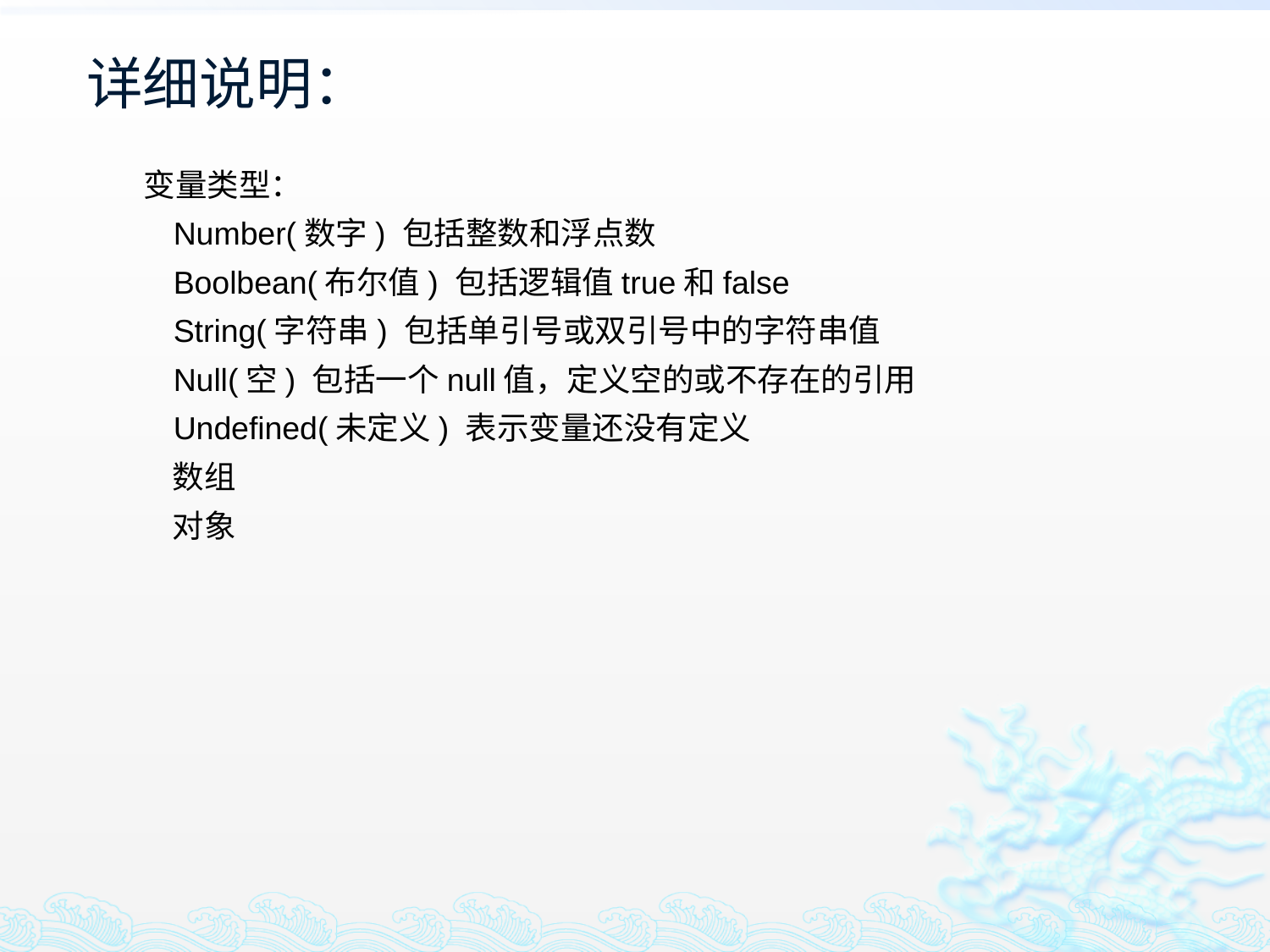

详细说明：
 变量类型：
     Number(数字) 包括整数和浮点数
     Boolbean(布尔值) 包括逻辑值true和false
     String(字符串) 包括单引号或双引号中的字符串值
     Null(空) 包括一个null值，定义空的或不存在的引用
     Undefined(未定义) 表示变量还没有定义
     数组
     对象